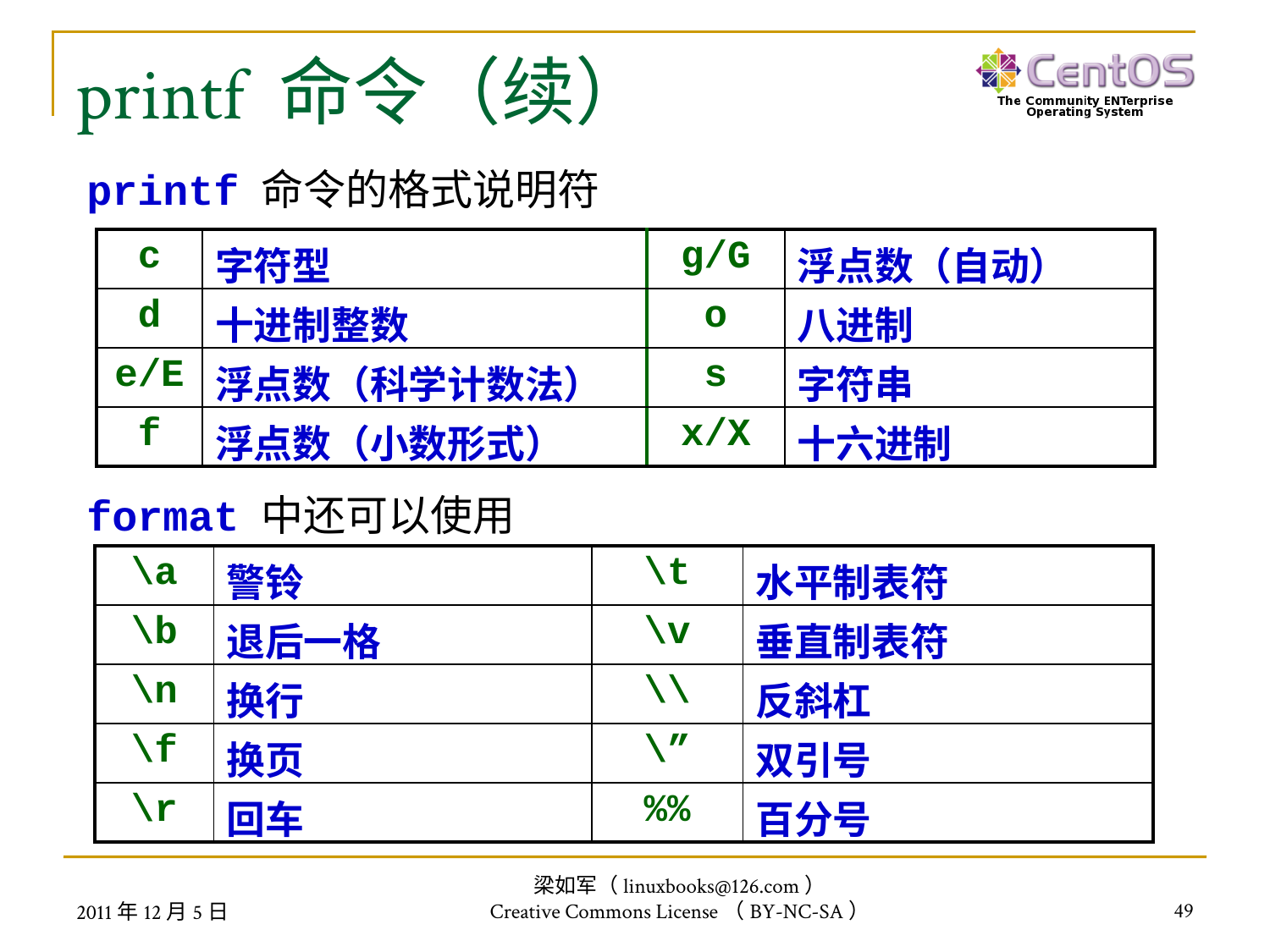

# printf 命令（续）
printf 命令的格式说明符
| c | 字符型 | g/G | 浮点数（自动） |
| --- | --- | --- | --- |
| d | 十进制整数 | o | 八进制 |
| e/E | 浮点数（科学计数法） | s | 字符串 |
| f | 浮点数（小数形式） | x/X | 十六进制 |
format 中还可以使用
| \a | 警铃 | \t | 水平制表符 |
| --- | --- | --- | --- |
| \b | 退后一格 | \v | 垂直制表符 |
| \n | 换行 | \\ | 反斜杠 |
| \f | 换页 | \” | 双引号 |
| \r | 回车 | %% | 百分号 |
梁如军（linuxbooks@126.com）
Creative Commons License（BY-NC-SA）
2011年12月5日
49